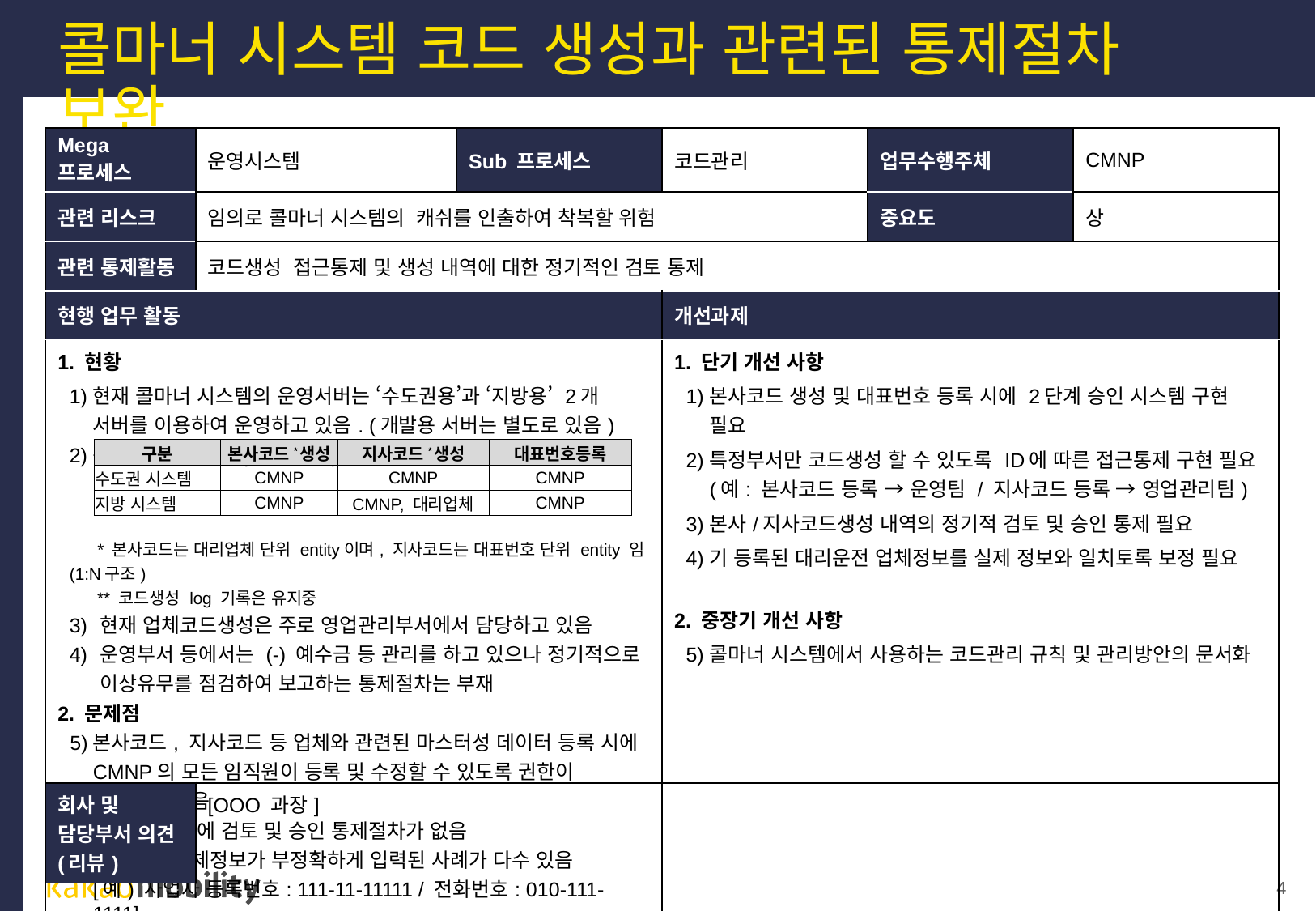

# 콜마너 시스템 코드 생성과 관련된 통제절차 보완
| Mega 프로세스 | 운영시스템 | Sub 프로세스 | 코드관리 | 업무수행주체 | CMNP |
| --- | --- | --- | --- | --- | --- |
| 관련 리스크 | 임의로 콜마너 시스템의 캐쉬를 인출하여 착복할 위험 |  |  | 중요도 | 상 |
| 관련 통제활동 | 코드생성 접근통제 및 생성 내역에 대한 정기적인 검토 통제 |  |  |  |  |
| 현행 업무 활동 |  |  | 개선과제 |  |  |
| 1. 현황 현재 콜마너 시스템의 운영서버는 ‘수도권용’과 ‘지방용’ 2개 서버를 이용하여 운영하고 있음. (개발용 서버는 별도로 있음) 각 시스템의 업체(대리운전)코드등록 권한은 아래표와 같음 \* 본사코드는 대리업체 단위 entity이며, 지사코드는 대표번호 단위 entity 임(1:N구조) \*\* 코드생성 log 기록은 유지중 현재 업체코드생성은 주로 영업관리부서에서 담당하고 있음 운영부서 등에서는 (-) 예수금 등 관리를 하고 있으나 정기적으로 이상유무를 점검하여 보고하는 통제절차는 부재 2. 문제점 본사코드, 지사코드 등 업체와 관련된 마스터성 데이터 등록 시에 CMNP의 모든 임직원이 등록 및 수정할 수 있도록 권한이 설정되어 있음 코드 생성 시에 검토 및 승인 통제절차가 없음 대리운전 업체정보가 부정확하게 입력된 사례가 다수 있음 [예) 사업자 등록번호: 111-11-11111 / 전화번호: 010-111-1111] |  |  | 1. 단기 개선 사항 본사코드 생성 및 대표번호 등록 시에 2단계 승인 시스템 구현 필요 특정부서만 코드생성 할 수 있도록 ID에 따른 접근통제 구현 필요(예: 본사코드 등록 → 운영팀 / 지사코드 등록 → 영업관리팀) 본사/지사코드생성 내역의 정기적 검토 및 승인 통제 필요 기 등록된 대리운전 업체정보를 실제 정보와 일치토록 보정 필요 2. 중장기 개선 사항 콜마너 시스템에서 사용하는 코드관리 규칙 및 관리방안의 문서화 |  |  |
| 구분 | 본사코드\*생성 | 지사코드\*생성 | 대표번호등록 |
| --- | --- | --- | --- |
| 수도권 시스템 | CMNP | CMNP | CMNP |
| 지방 시스템 | CMNP | CMNP, 대리업체 | CMNP |
| 회사 및 담당부서 의견 (리뷰) | [OOO 과장] |
| --- | --- |